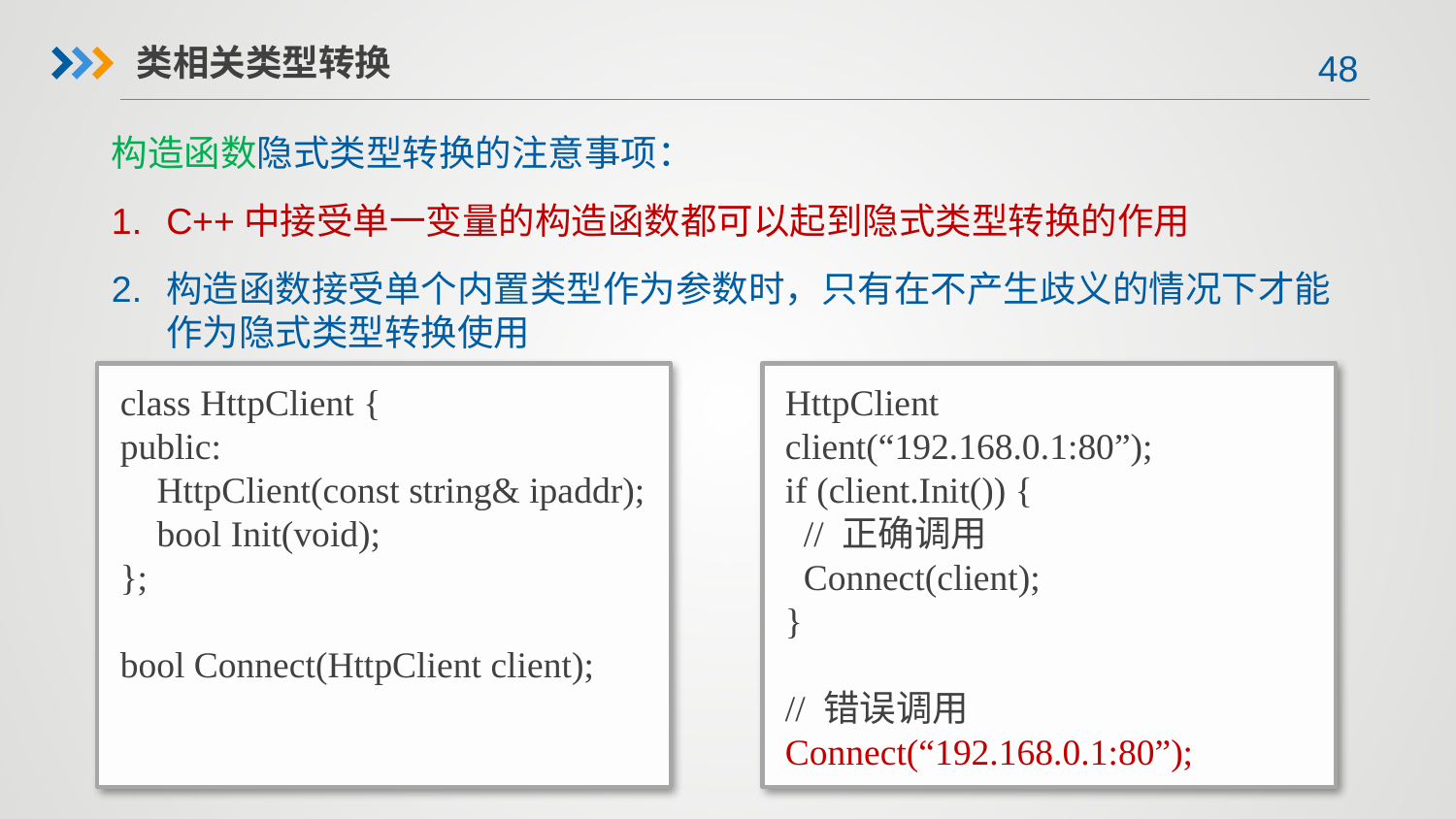

类相关类型转换
构造函数隐式类型转换的注意事项：
C++中接受单一变量的构造函数都可以起到隐式类型转换的作用
构造函数接受单个内置类型作为参数时，只有在不产生歧义的情况下才能作为隐式类型转换使用

class HttpClient {
public:
    HttpClient(const string& ipaddr);
    bool Init(void);
};

bool Connect(HttpClient client);

HttpClient client(“192.168.0.1:80”);
if (client.Init()) {
  // 正确调用
  Connect(client);
}

// 错误调用
Connect(“192.168.0.1:80”);